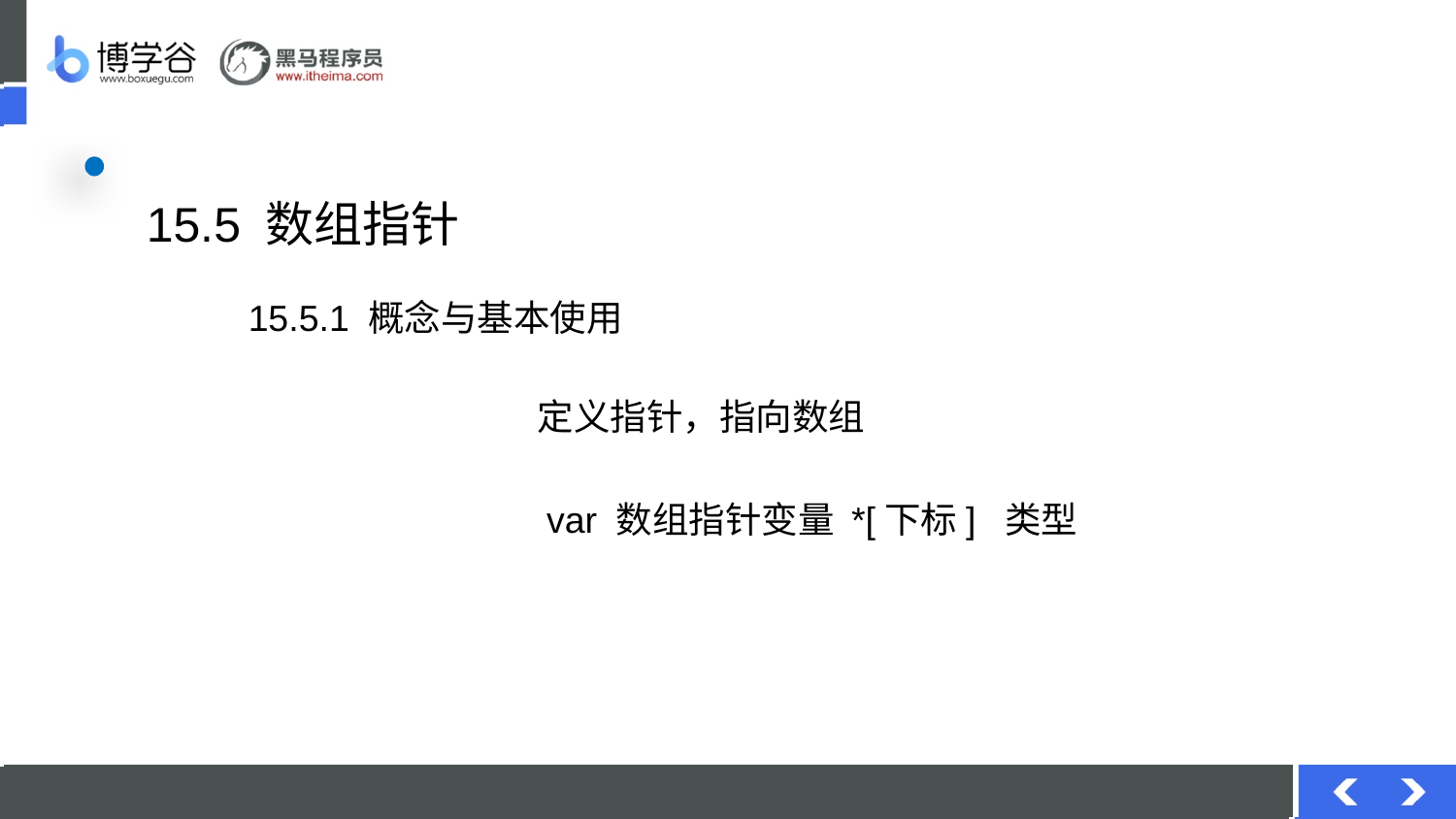

# 15.5 数组指针
15.5.1 概念与基本使用
定义指针，指向数组
var 数组指针变量 *[下标]  类型